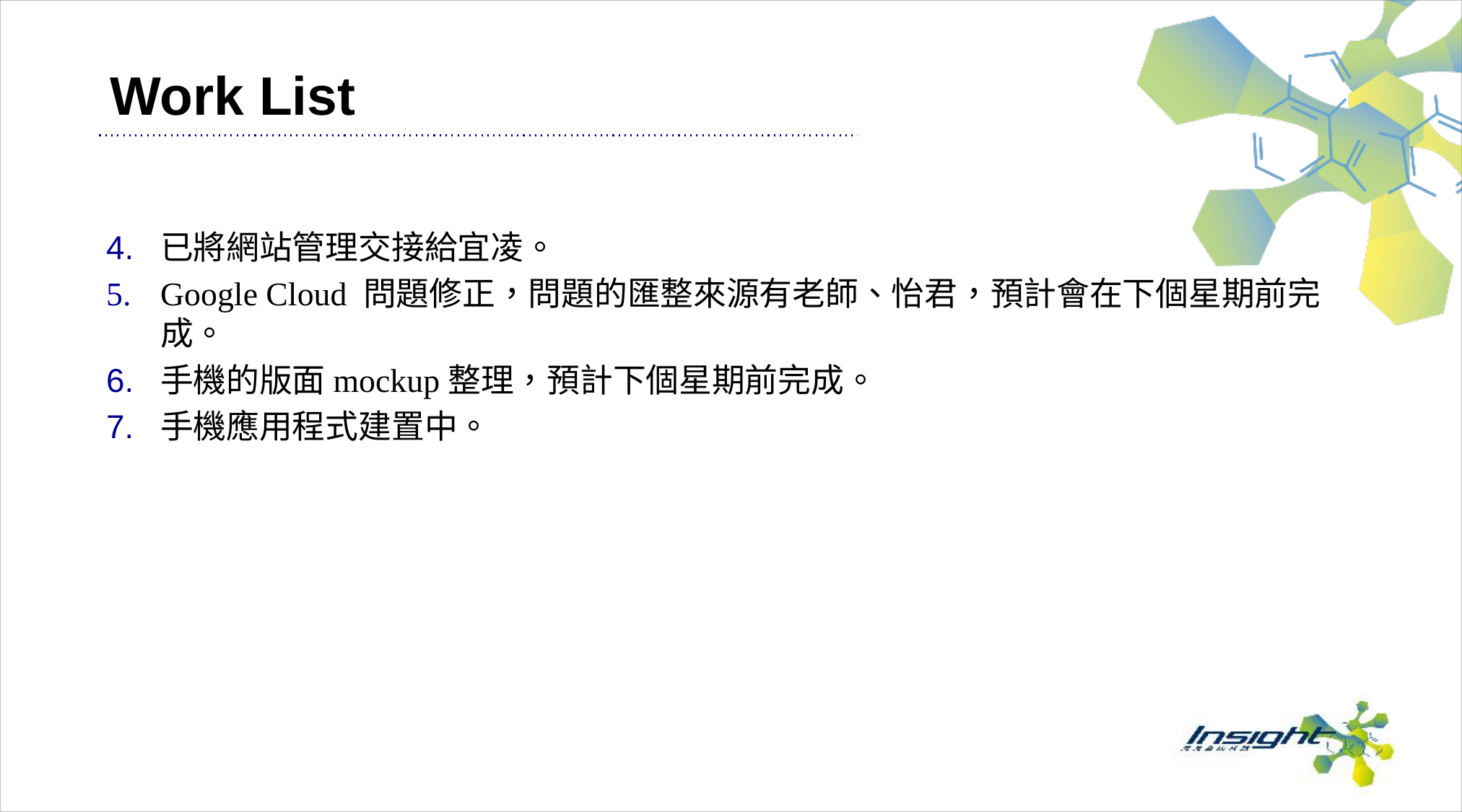

# Work List

已將網站管理交接給宜凌。
Google Cloud 問題修正，問題的匯整來源有老師、怡君，預計會在下個星期前完成。
手機的版面mockup整理，預計下個星期前完成。
手機應用程式建置中。